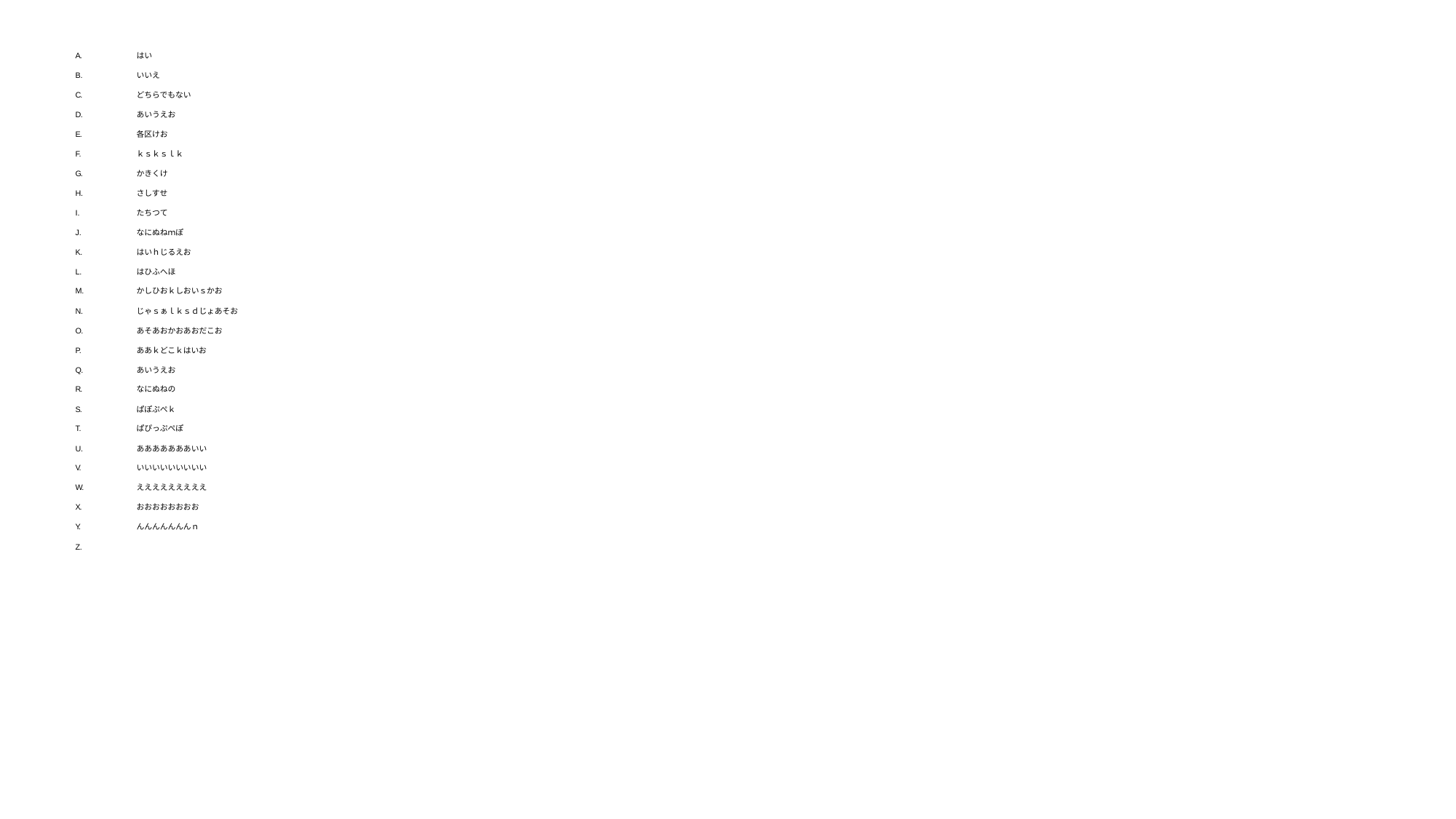

はい
いいえ
どちらでもない
あいうえお
各区けお
ｋｓｋｓｌｋ
かきくけ
さしすせ
たちつて
なにぬねｍぽ
はいｈじるえお
はひふへほ
かしひおｋしおいｓかお
じゃｓぁｌｋｓｄじょあそお
あそあおかおあおだこお
ああｋどこｋはいお
あいうえお
なにぬねの
ぱぽぷぺｋ
ぱぴっぷぺぽ
あああああああいい
いいいいいいいいい
えええええええええ
おおおおおおおお
んんんんんんんｎ